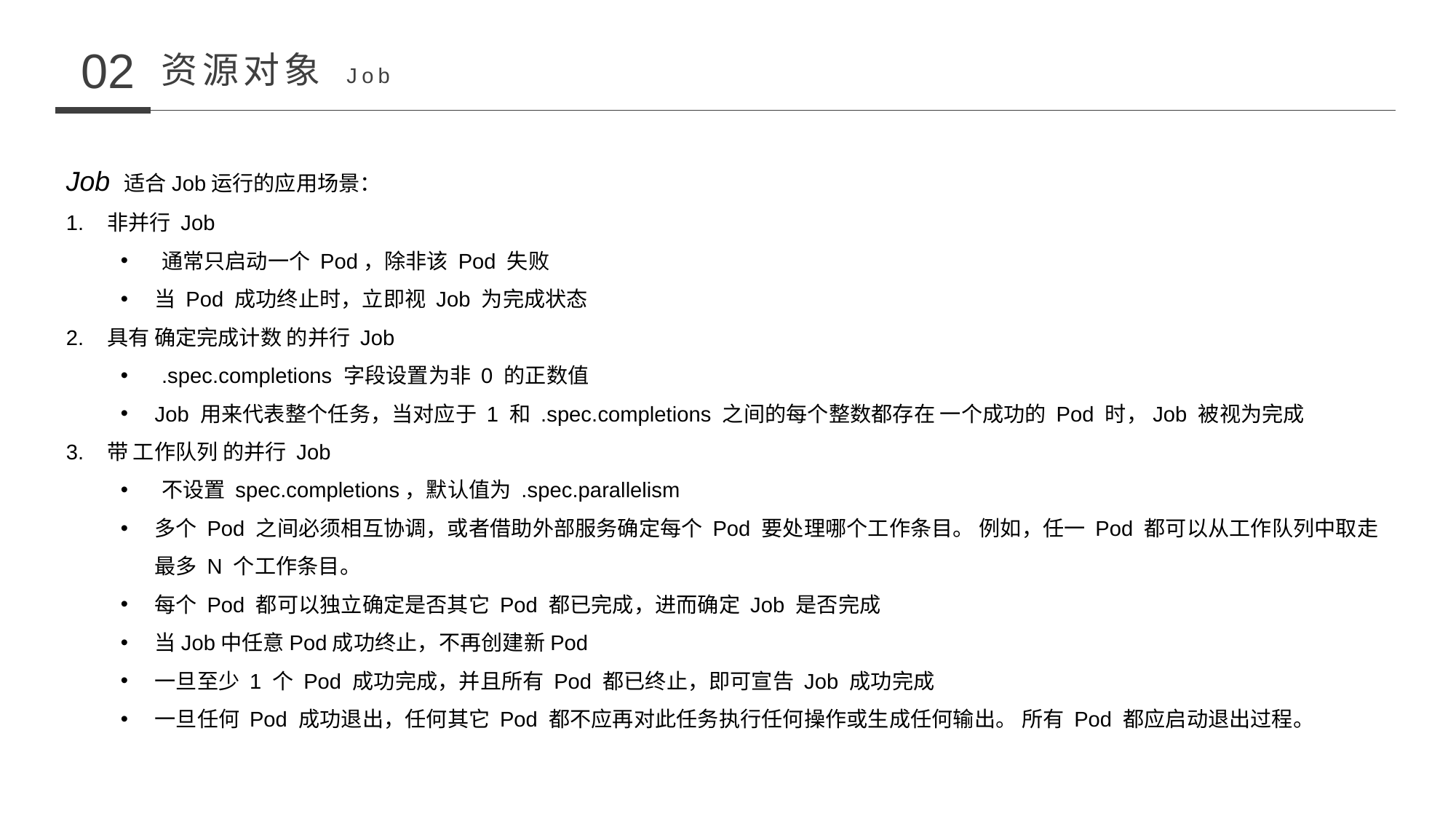

02
资源对象 Job
Job 适合Job运行的应用场景：
非并行 Job
通常只启动一个 Pod，除非该 Pod 失败
当 Pod 成功终止时，立即视 Job 为完成状态
具有 确定完成计数 的并行 Job
.spec.completions 字段设置为非 0 的正数值
Job 用来代表整个任务，当对应于 1 和 .spec.completions 之间的每个整数都存在 一个成功的 Pod 时，Job 被视为完成
带 工作队列 的并行 Job
不设置 spec.completions，默认值为 .spec.parallelism
多个 Pod 之间必须相互协调，或者借助外部服务确定每个 Pod 要处理哪个工作条目。 例如，任一 Pod 都可以从工作队列中取走最多 N 个工作条目。
每个 Pod 都可以独立确定是否其它 Pod 都已完成，进而确定 Job 是否完成
当Job中任意Pod成功终止，不再创建新Pod
一旦至少 1 个 Pod 成功完成，并且所有 Pod 都已终止，即可宣告 Job 成功完成
一旦任何 Pod 成功退出，任何其它 Pod 都不应再对此任务执行任何操作或生成任何输出。 所有 Pod 都应启动退出过程。